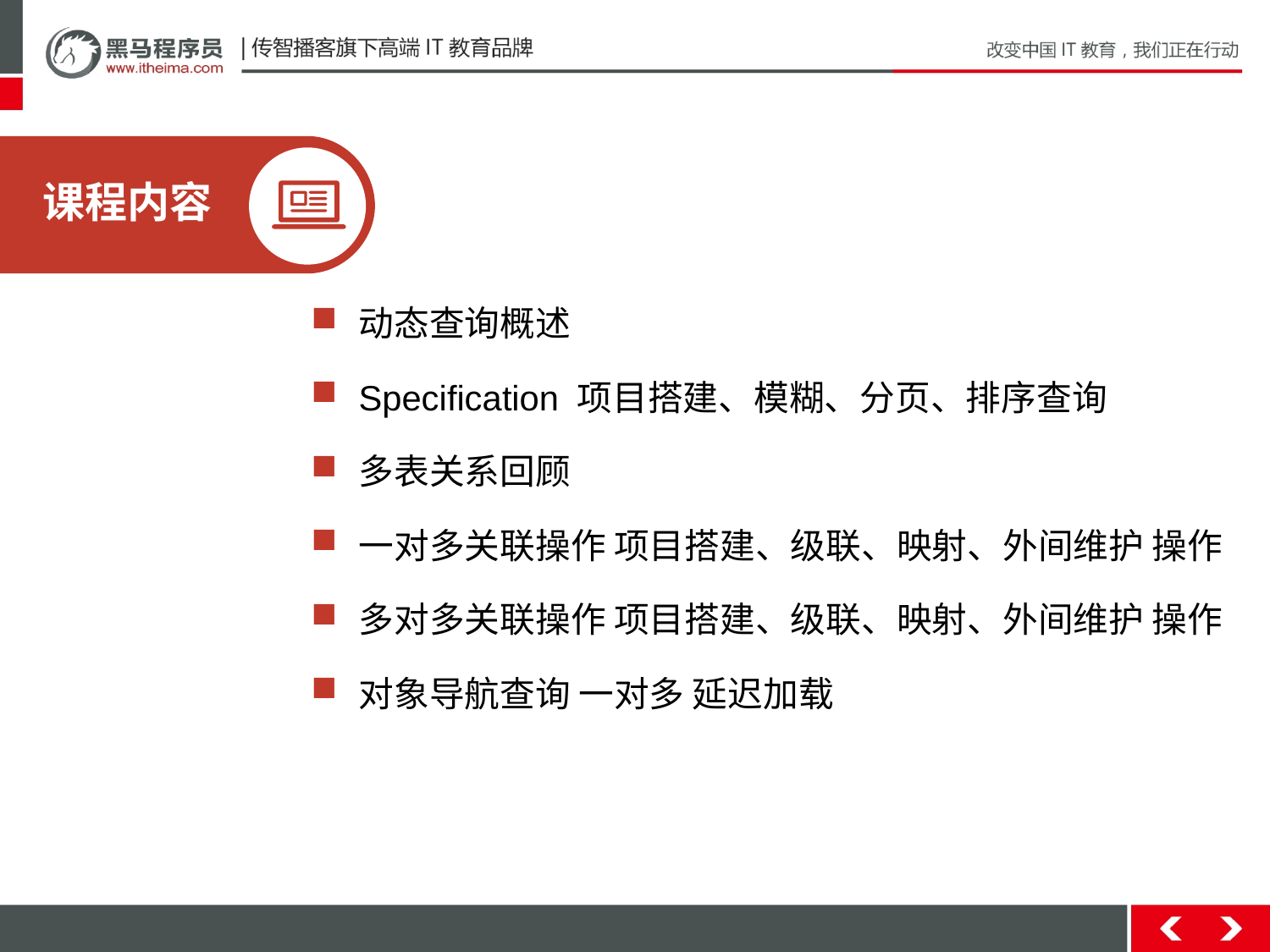

课程内容

动态查询概述
Specification 项目搭建、模糊、分页、排序查询
多表关系回顾
一对多关联操作 项目搭建、级联、映射、外间维护 操作
多对多关联操作 项目搭建、级联、映射、外间维护 操作
对象导航查询 一对多 延迟加载